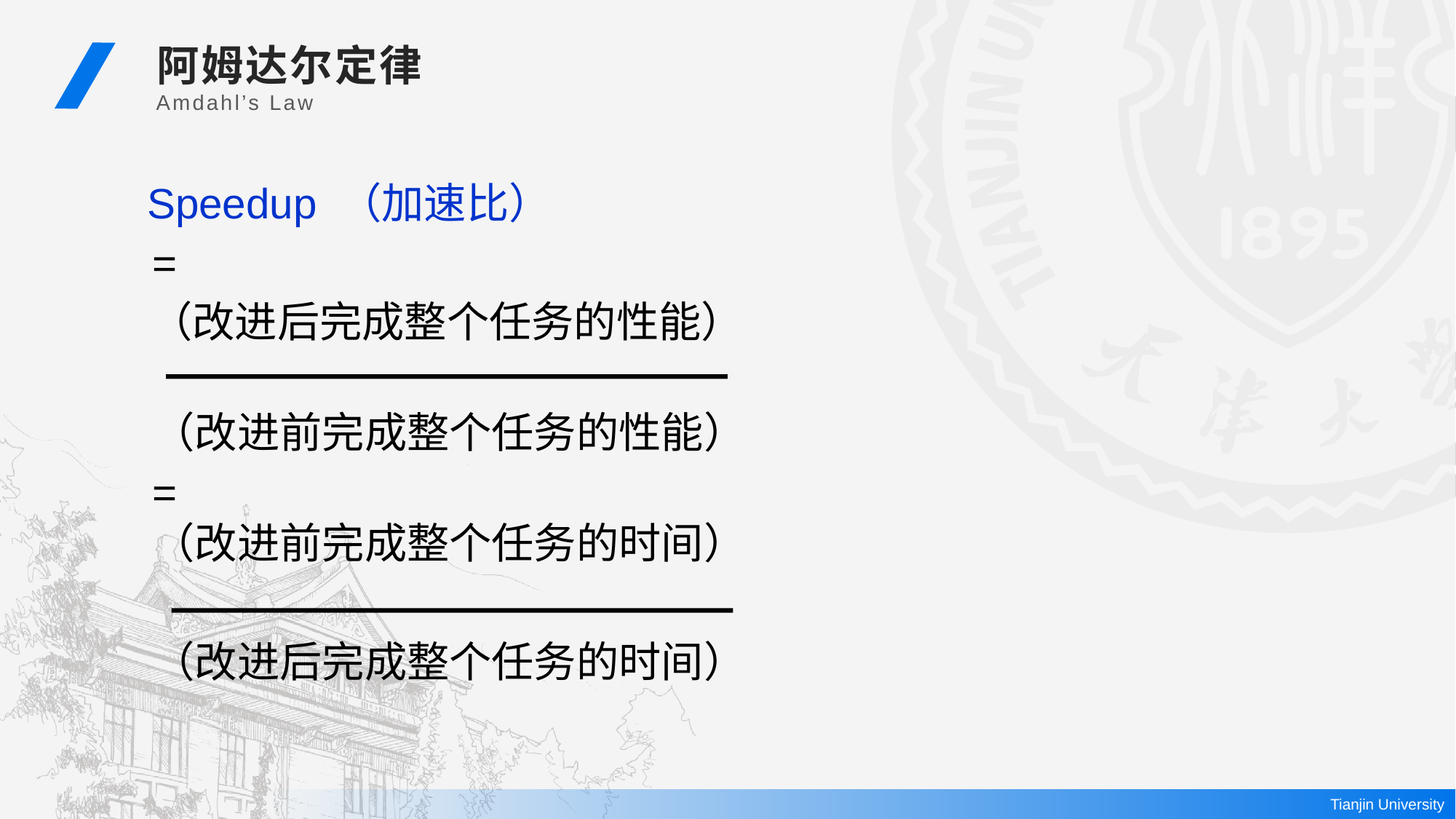

阿姆达尔定律
   Amdahl’s Law
   Speedup （加速比）
	=
   （改进后完成整个任务的性能）
（改进前完成整个任务的性能）
	=
（改进前完成整个任务的时间）

	（改进后完成整个任务的时间）